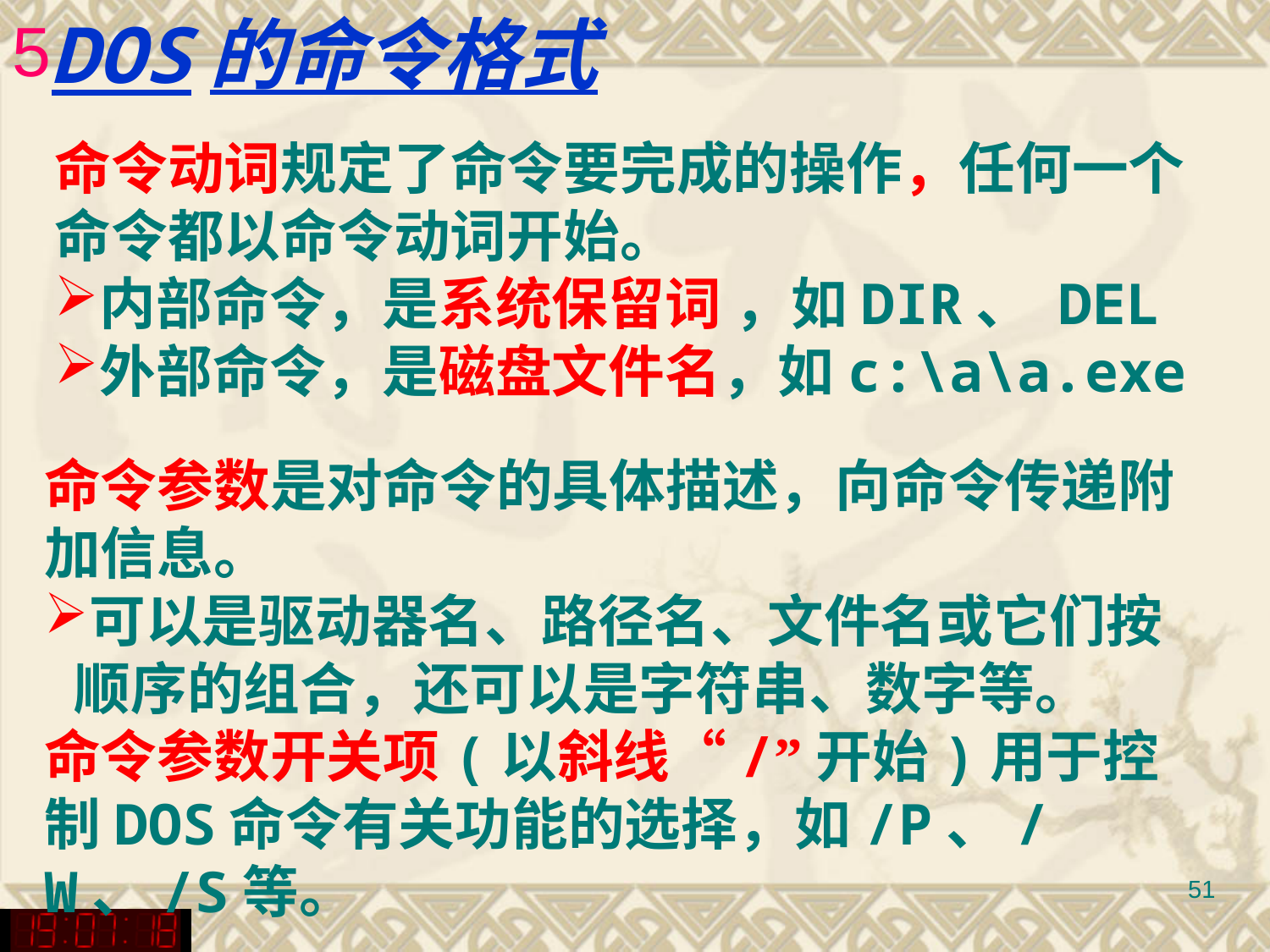

DOS的命令格式
命令动词规定了命令要完成的操作，任何一个命令都以命令动词开始。
内部命令，是系统保留词 ，如DIR、 DEL
外部命令，是磁盘文件名，如c:\a\a.exe
命令参数是对命令的具体描述，向命令传递附加信息。
可以是驱动器名、路径名、文件名或它们按顺序的组合，还可以是字符串、数字等。
命令参数开关项(以斜线“/”开始)用于控制DOS命令有关功能的选择，如/P、/W、/S等。
51